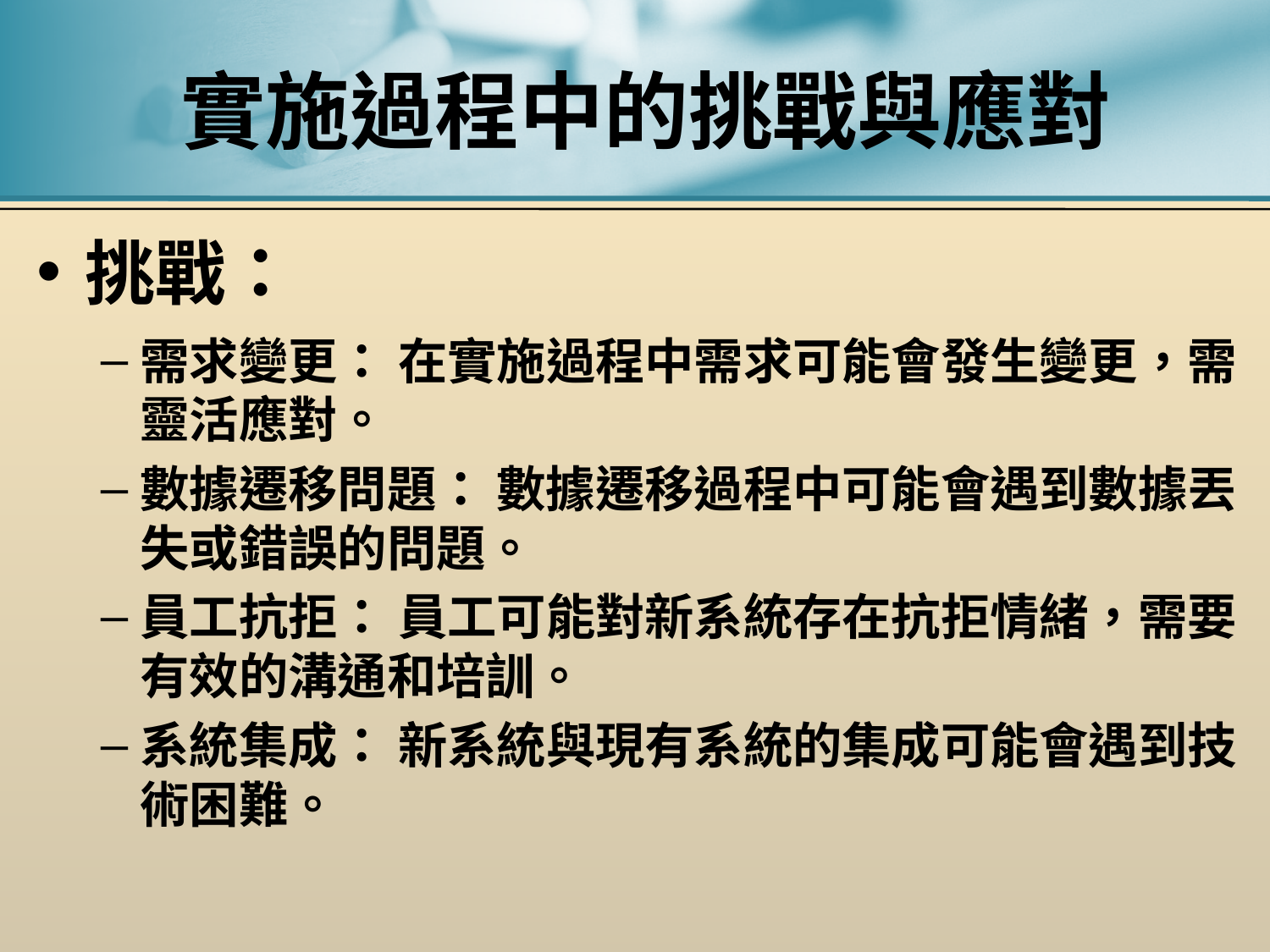

# 實施過程中的挑戰與應對
挑戰：
需求變更： 在實施過程中需求可能會發生變更，需靈活應對。
數據遷移問題： 數據遷移過程中可能會遇到數據丟失或錯誤的問題。
員工抗拒： 員工可能對新系統存在抗拒情緒，需要有效的溝通和培訓。
系統集成： 新系統與現有系統的集成可能會遇到技術困難。